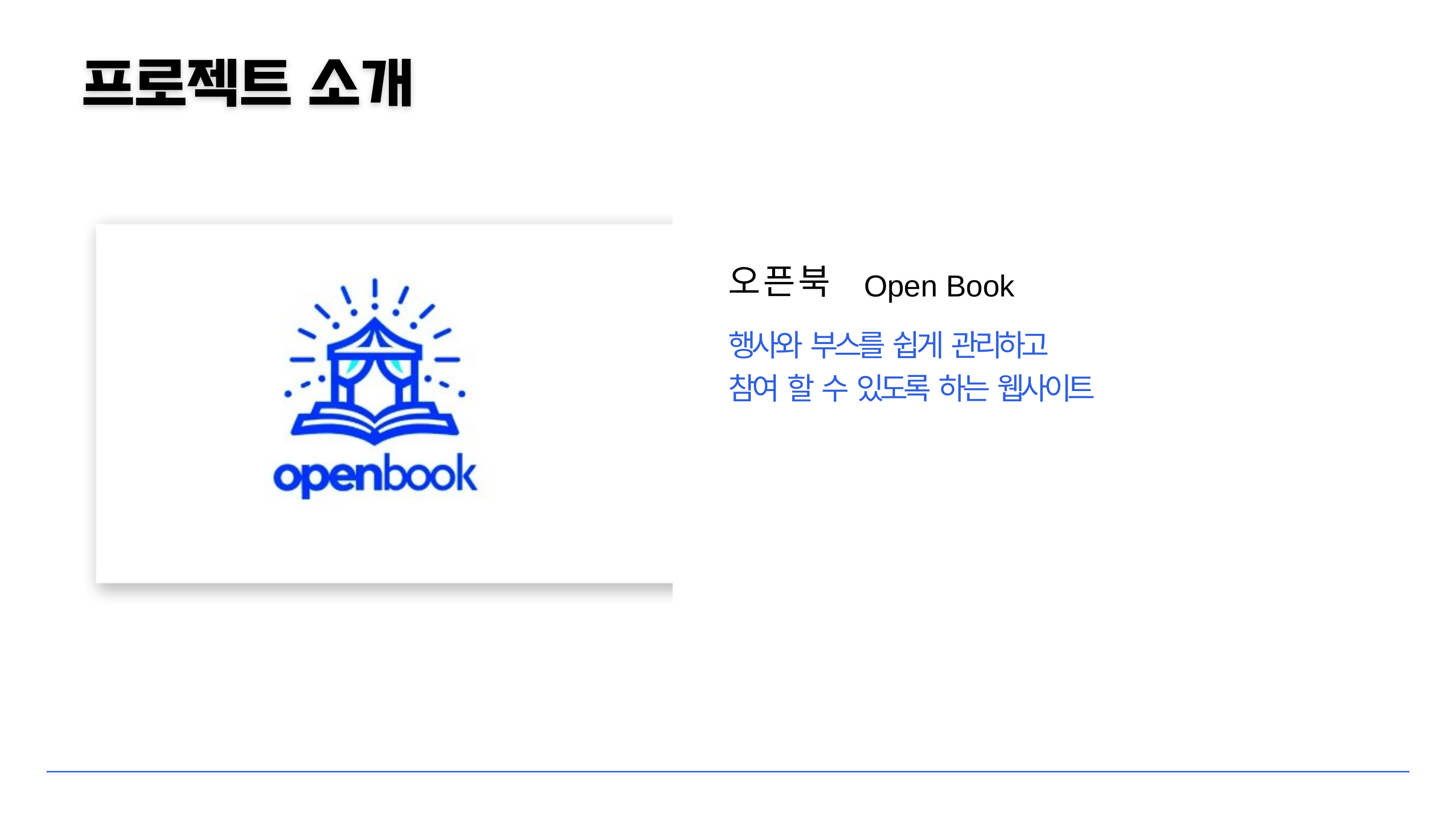

# 오픈북 Open Book
행사와 부스를 쉽게 관리하고 참여 할 수 있도록 하는 웹사이트